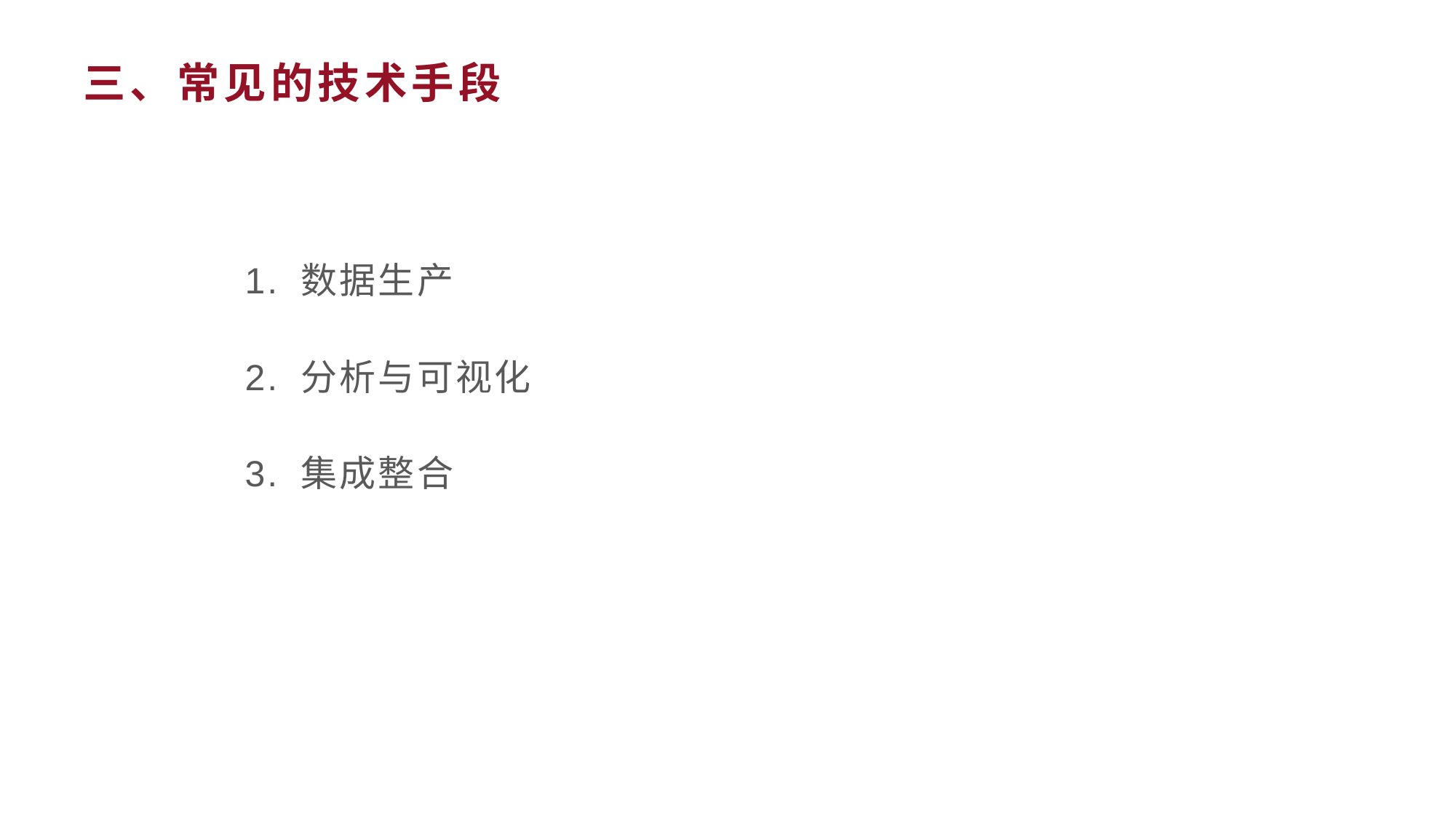

# 三、常见的技术手段
 	1. 数据生产
  	2. 分析与可视化
  	3. 集成整合